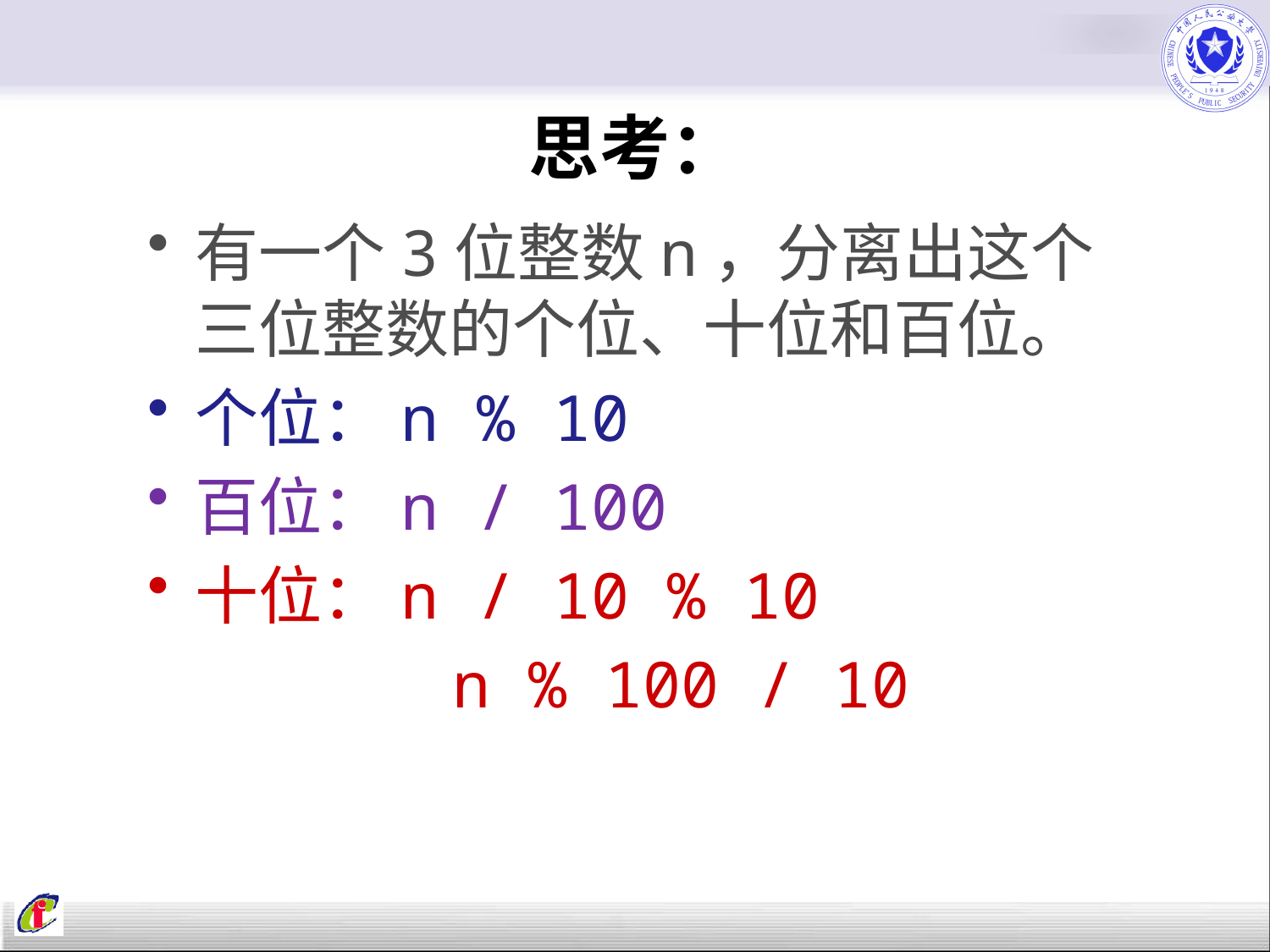

# 思考：
有一个3位整数n，分离出这个三位整数的个位、十位和百位。
个位：n % 10
百位：n / 100
十位：n / 10 % 10
        n % 100 / 10